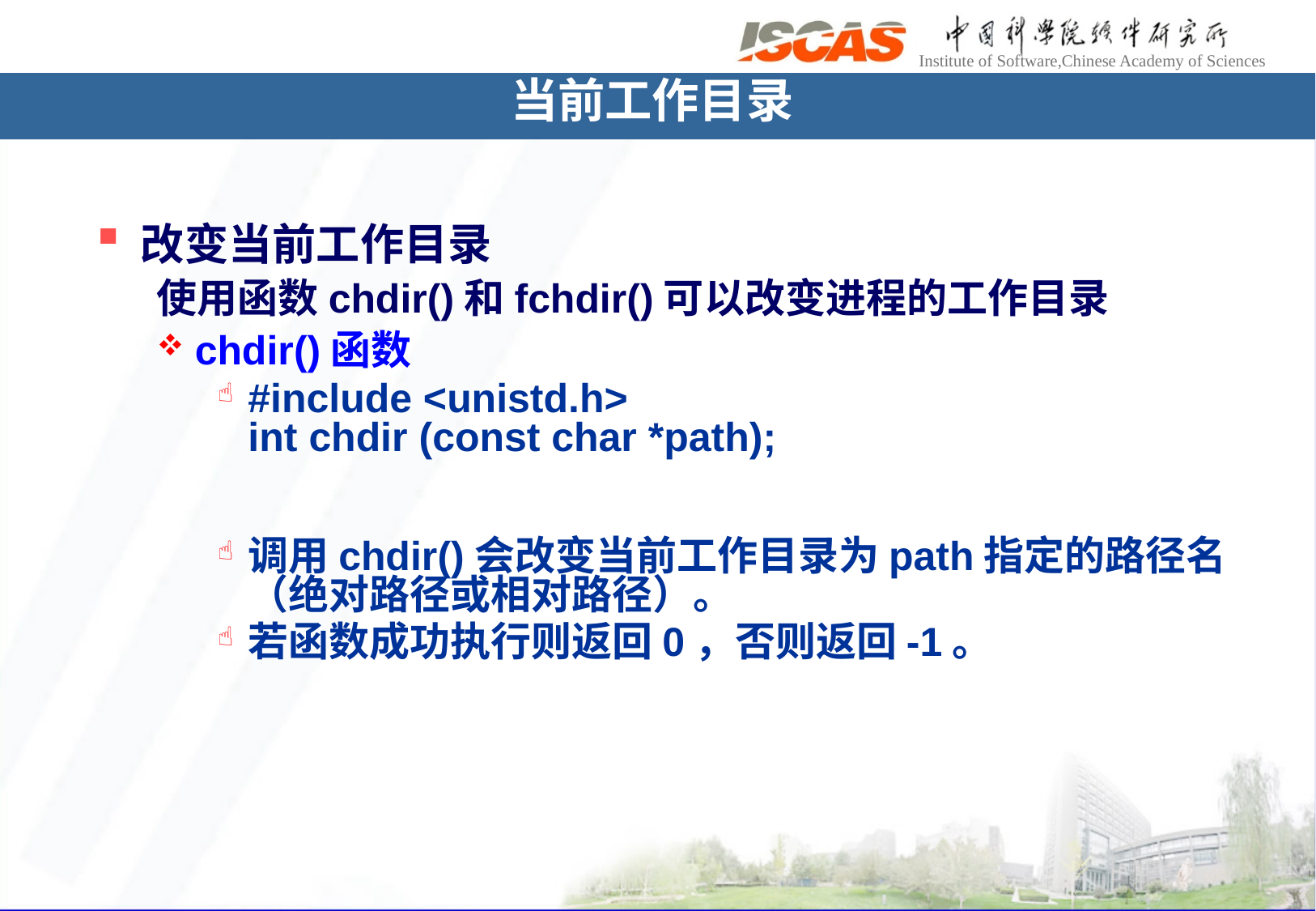

当前工作目录

 改变当前工作目录
使用函数chdir()和fchdir()可以改变进程的工作目录
chdir()函数
#include <unistd.h>
int chdir (const char *path);

调用chdir()会改变当前工作目录为path指定的路径名（绝对路径或相对路径）。
若函数成功执行则返回0，否则返回-1。